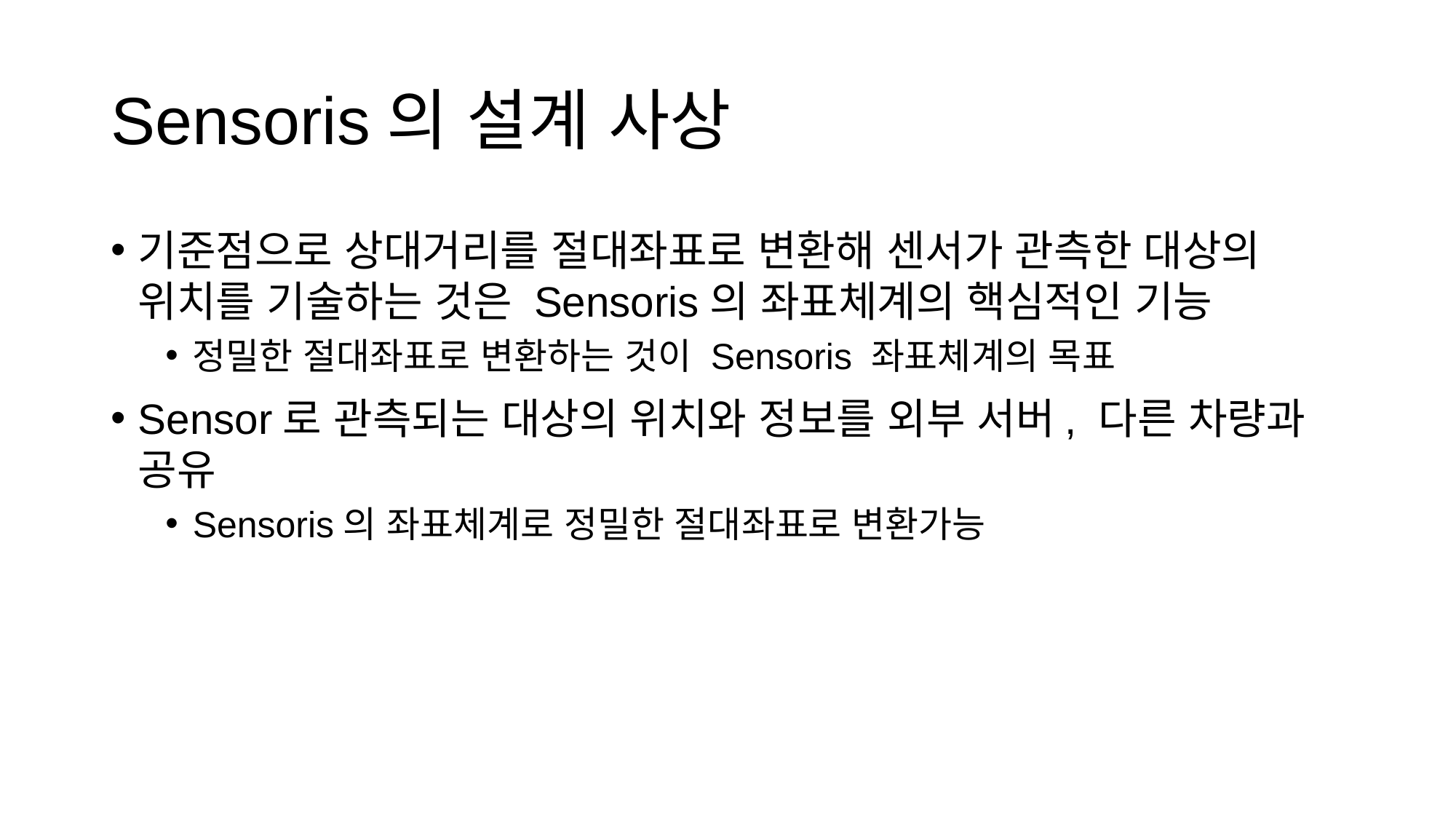

# Sensoris의 설계 사상
기준점으로 상대거리를 절대좌표로 변환해 센서가 관측한 대상의 위치를 기술하는 것은 Sensoris의 좌표체계의 핵심적인 기능
정밀한 절대좌표로 변환하는 것이 Sensoris 좌표체계의 목표
Sensor로 관측되는 대상의 위치와 정보를 외부 서버, 다른 차량과 공유
Sensoris의 좌표체계로 정밀한 절대좌표로 변환가능